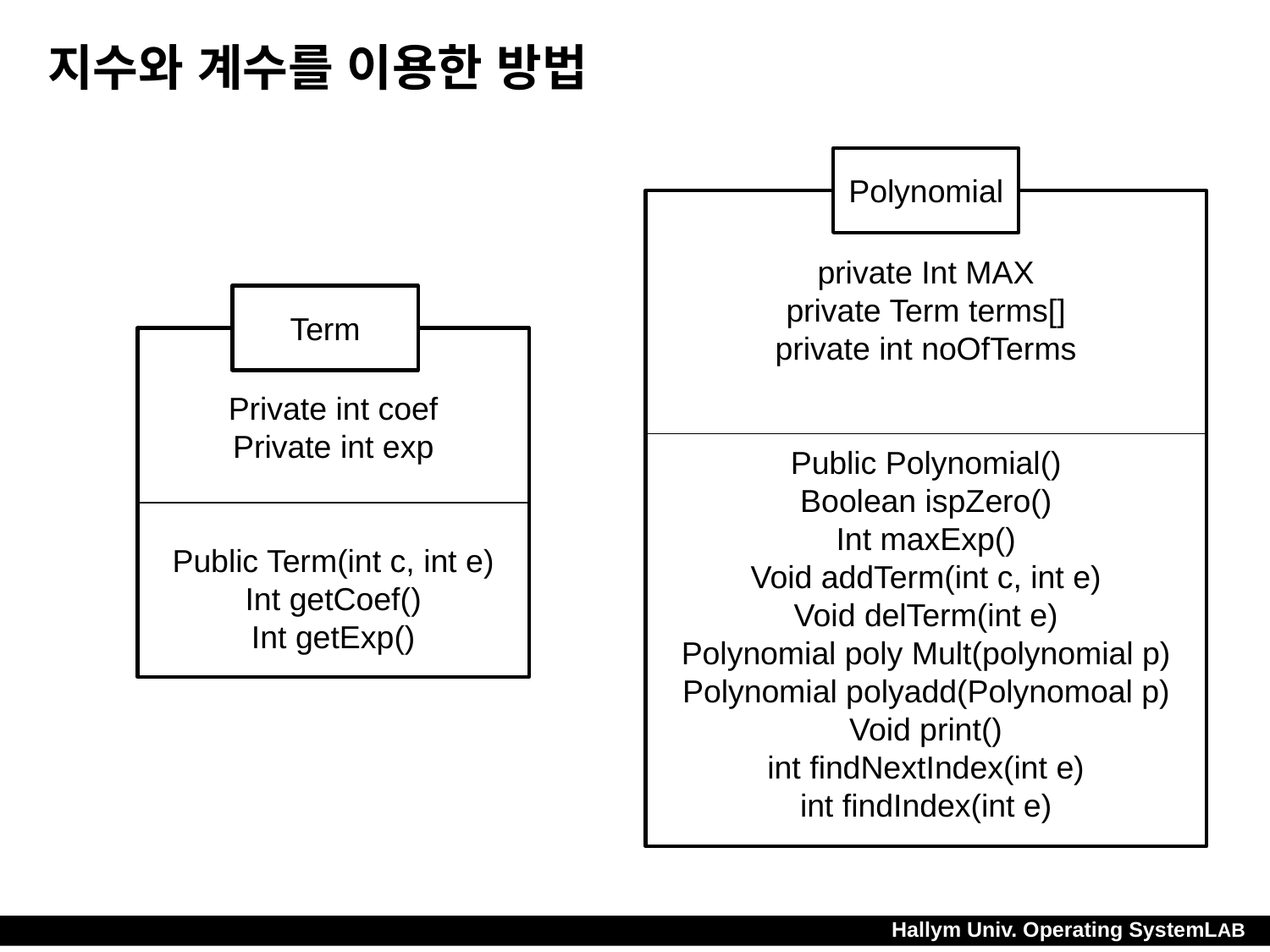

# 지수와 계수를 이용한 방법
Polynomial

private Int MAX
private Term terms[]
private int noOfTerms

Public Polynomial()
Boolean ispZero()
Int maxExp()
Void addTerm(int c, int e)
Void delTerm(int e)
Polynomial poly Mult(polynomial p)
Polynomial polyadd(Polynomoal p)
Void print()
int findNextIndex(int e)
int findIndex(int e)
Term

Private int coef
Private int exp

Public Term(int c, int e)
Int getCoef()
Int getExp()